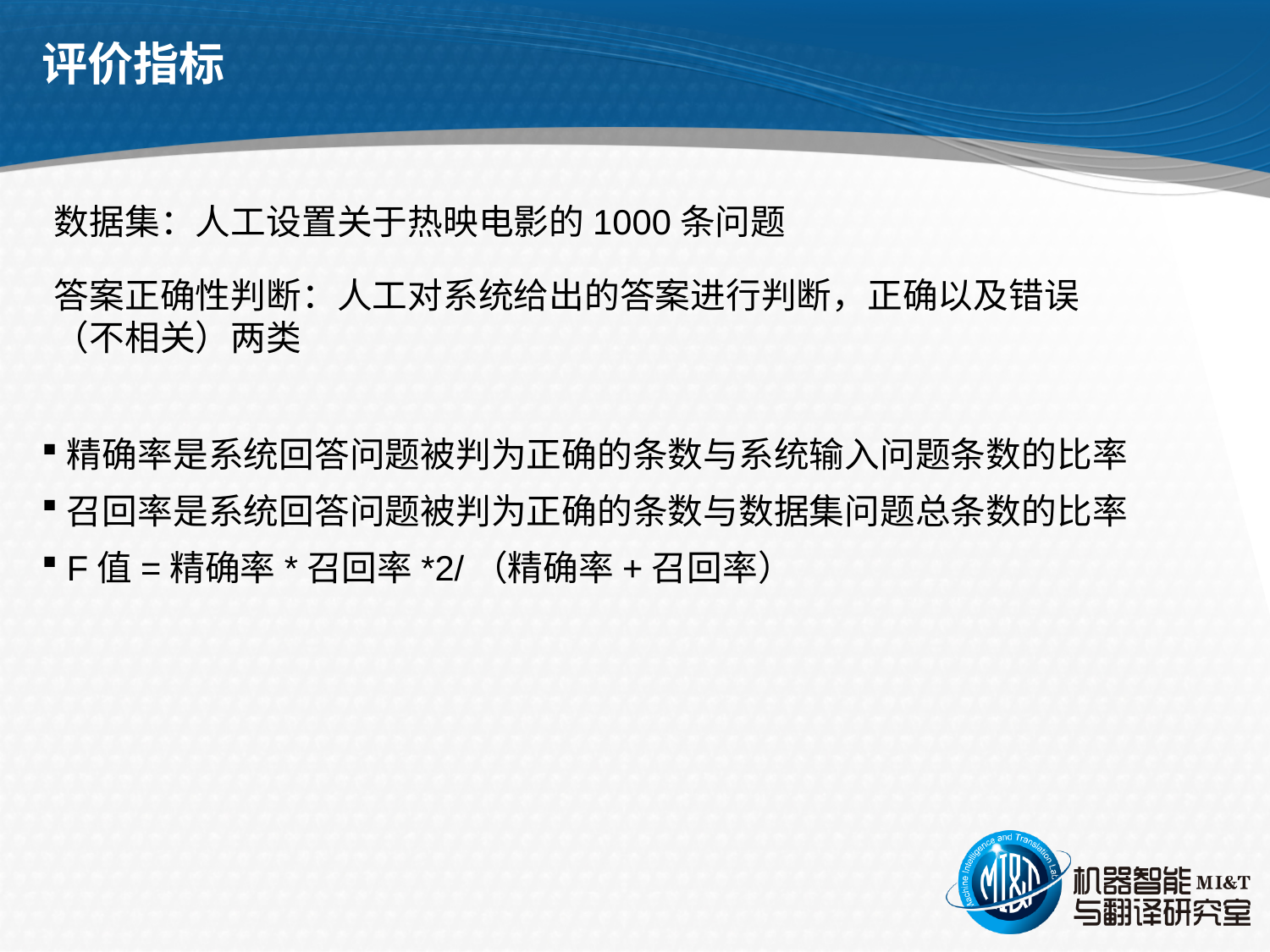

# 评价指标
数据集：人工设置关于热映电影的1000条问题
答案正确性判断：人工对系统给出的答案进行判断，正确以及错误（不相关）两类
精确率是系统回答问题被判为正确的条数与系统输入问题条数的比率
召回率是系统回答问题被判为正确的条数与数据集问题总条数的比率
F值=精确率*召回率*2/（精确率+召回率）